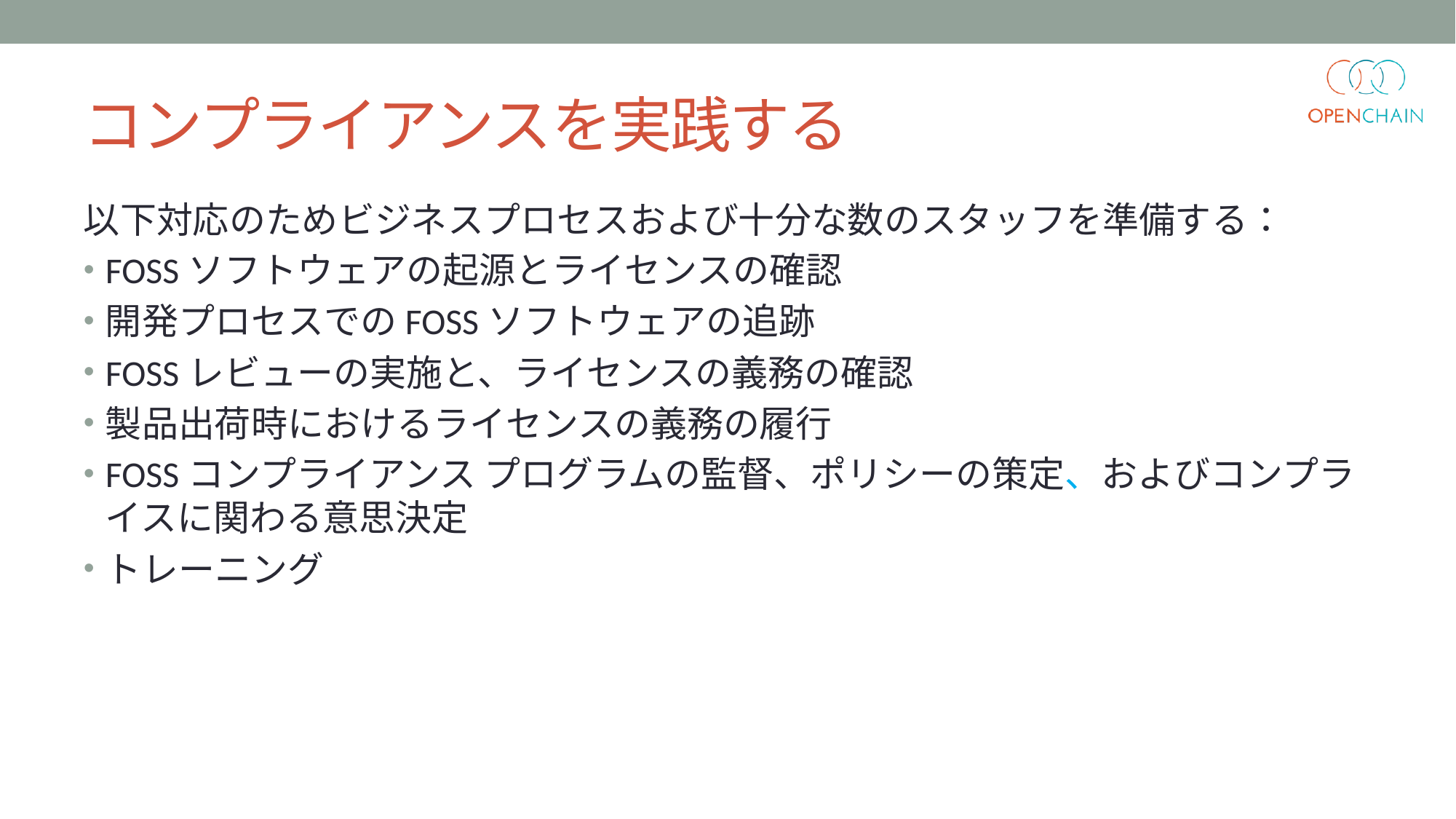

# コンプライアンスを実践する
以下対応のためビジネスプロセスおよび十分な数のスタッフを準備する：
FOSSソフトウェアの起源とライセンスの確認
開発プロセスでのFOSSソフトウェアの追跡
FOSSレビューの実施と、ライセンスの義務の確認
製品出荷時におけるライセンスの義務の履行
FOSSコンプライアンス プログラムの監督、ポリシーの策定、およびコンプライスに関わる意思決定
トレーニング